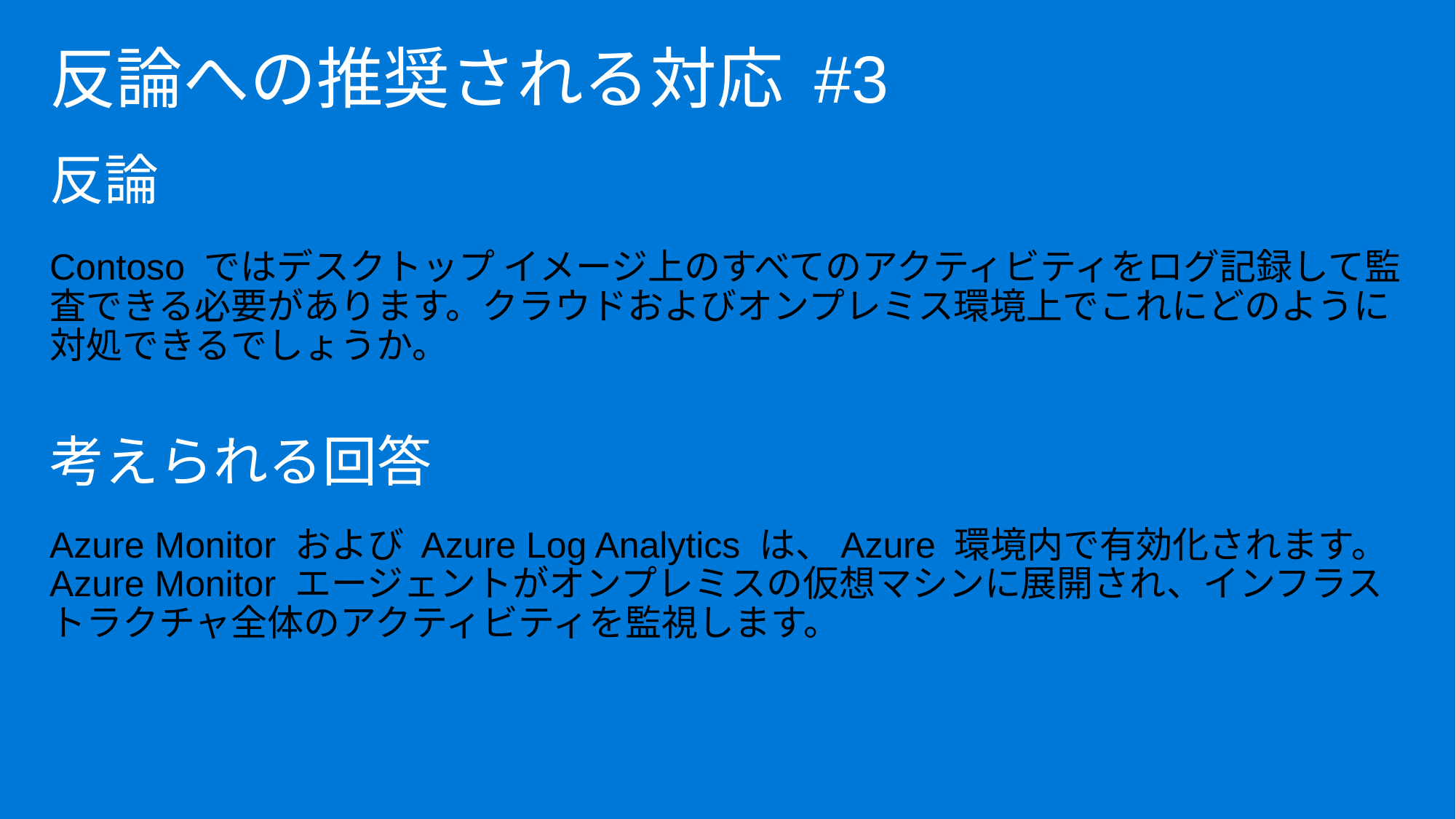

# 反論への推奨される対応 #3
反論
Contoso ではデスクトップ イメージ上のすべてのアクティビティをログ記録して監査できる必要があります。クラウドおよびオンプレミス環境上でこれにどのように対処できるでしょうか。

考えられる回答

Azure Monitor および Azure Log Analytics は、Azure 環境内で有効化されます。Azure Monitor エージェントがオンプレミスの仮想マシンに展開され、インフラストラクチャ全体のアクティビティを監視します。